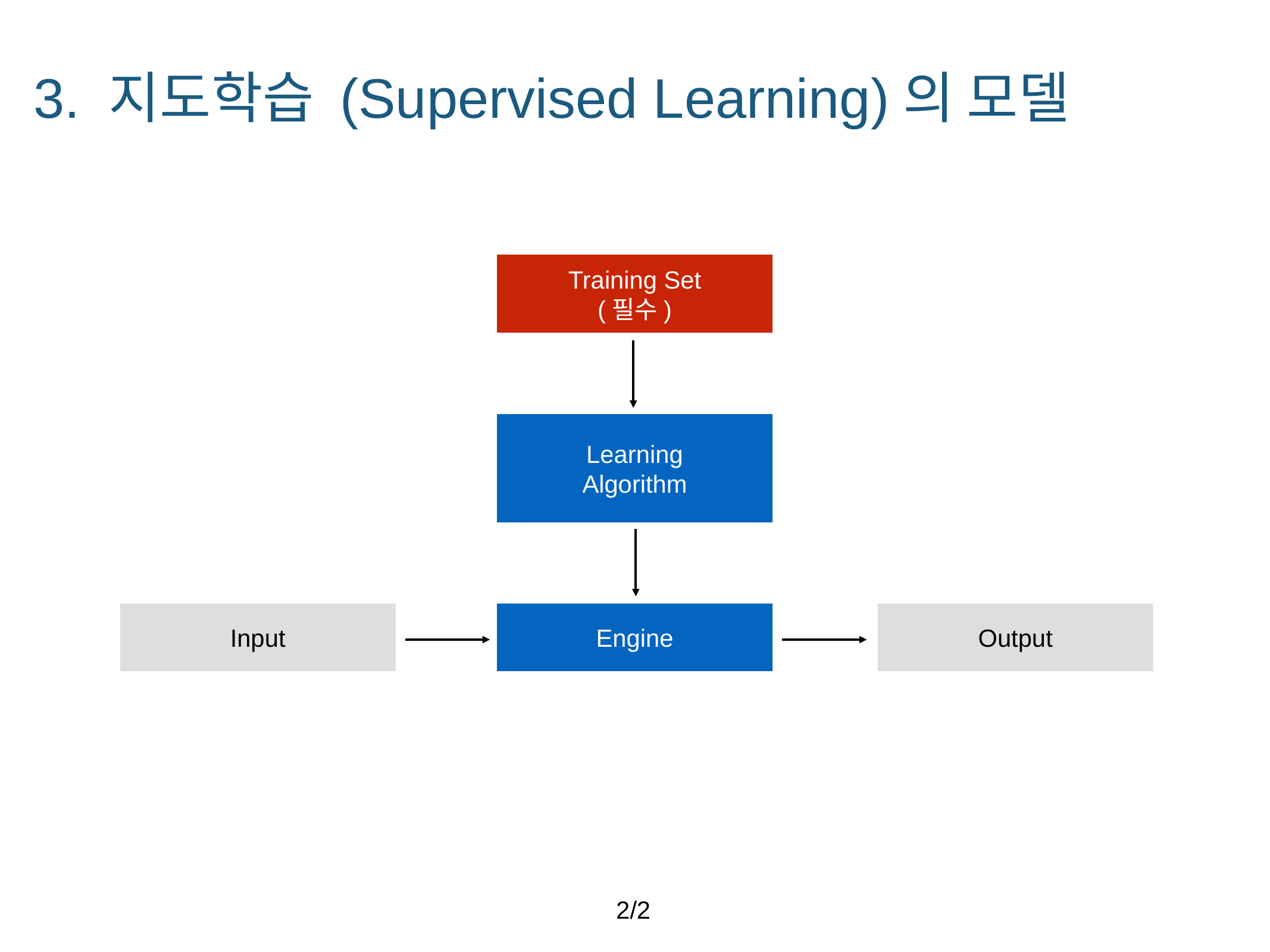

3. 지도학습 (Supervised Learning)의 모델
Training Set
(필수)

Learning
Algorithm

Input
Engine
Output

2/2